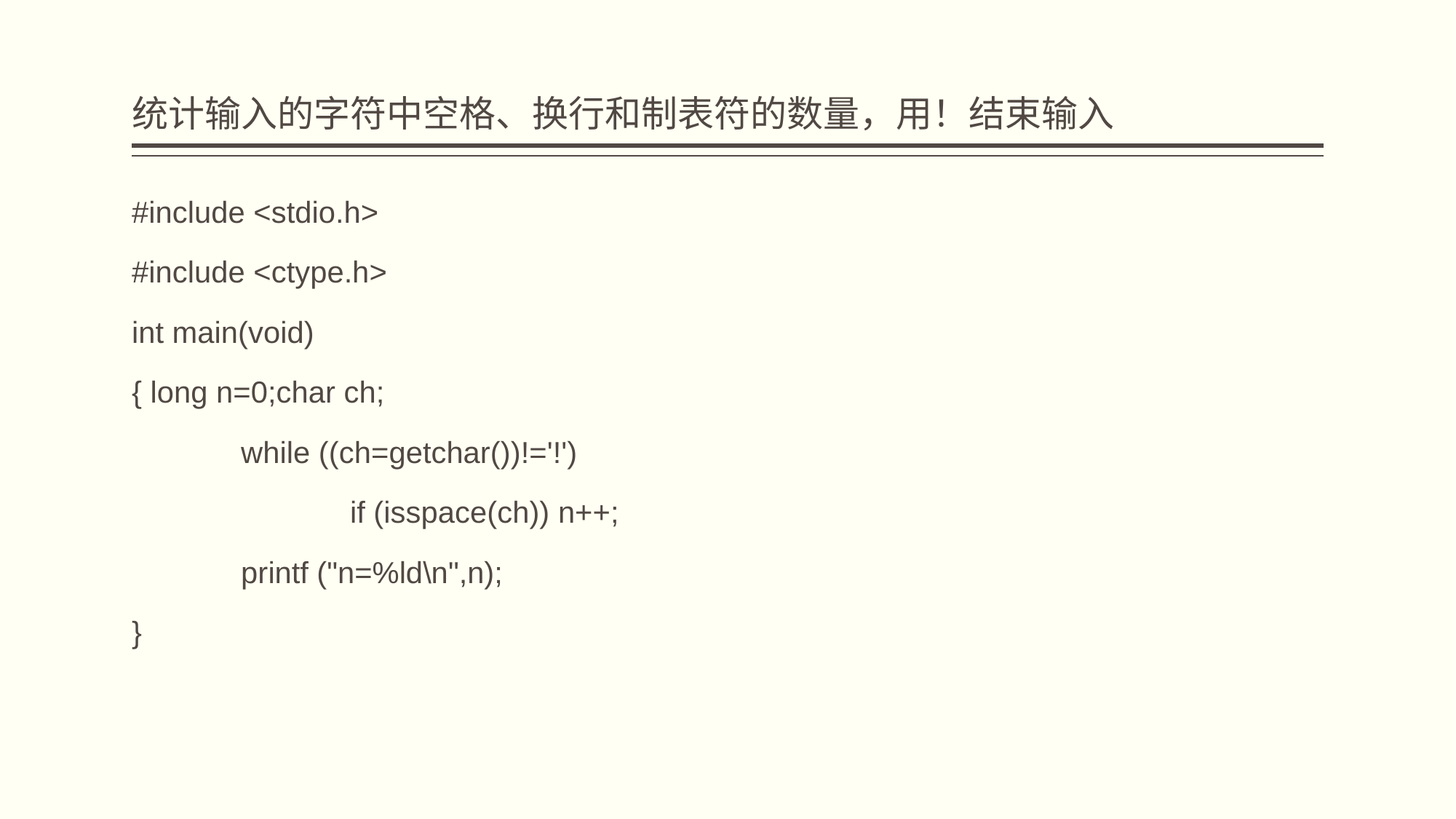

# 统计输入的字符中空格、换行和制表符的数量，用！结束输入
#include <stdio.h>
#include <ctype.h>
int main(void)
{ long n=0;char ch;
	while ((ch=getchar())!='!')
		if (isspace(ch)) n++;
	printf ("n=%ld\n",n);
}